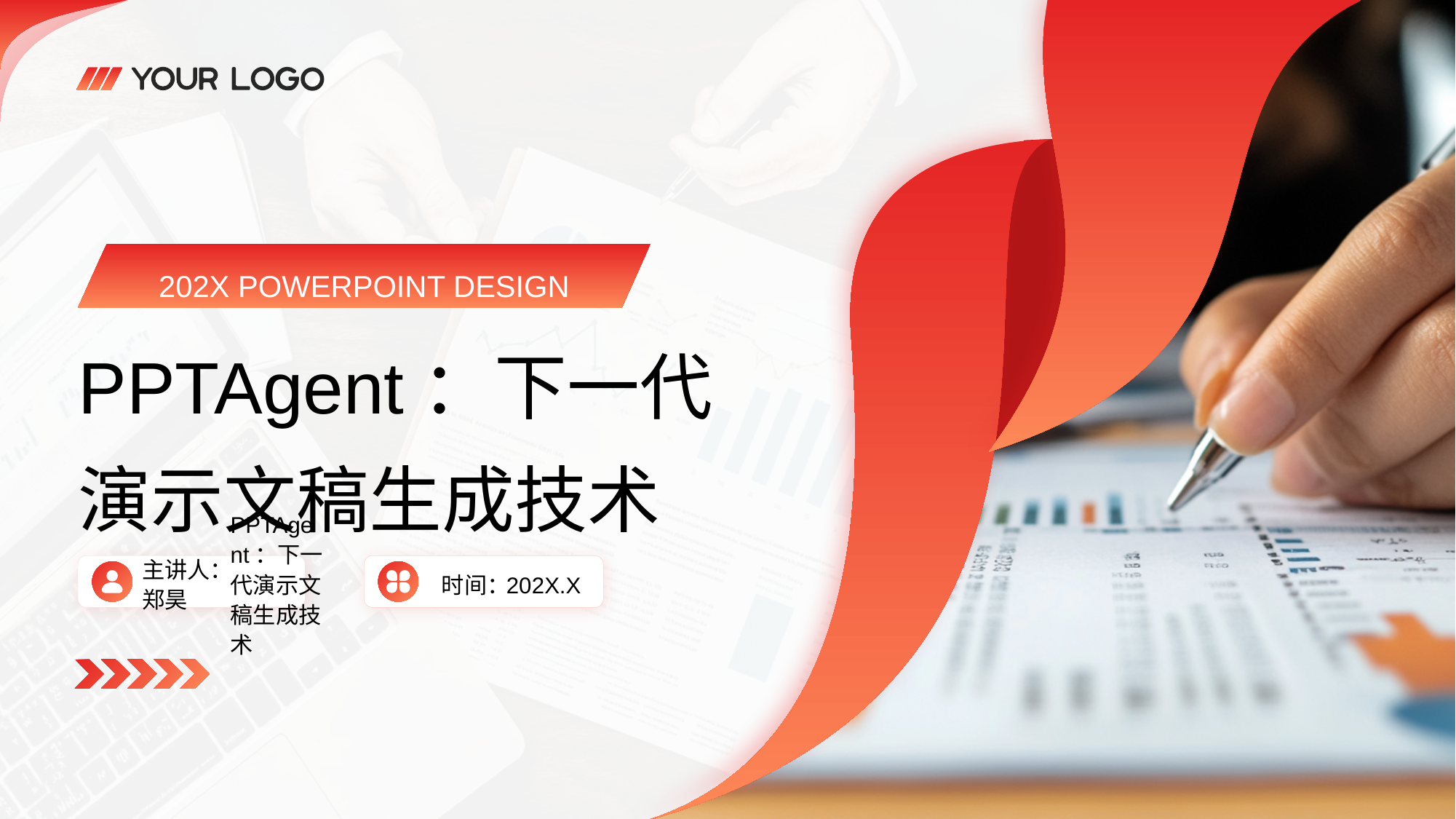

202X POWERPOINT DESIGN
PPTAgent：下一代演示文稿生成技术

主讲人：郑昊
PPTAgent：下一代演示文稿生成技术
时间：
202X.X